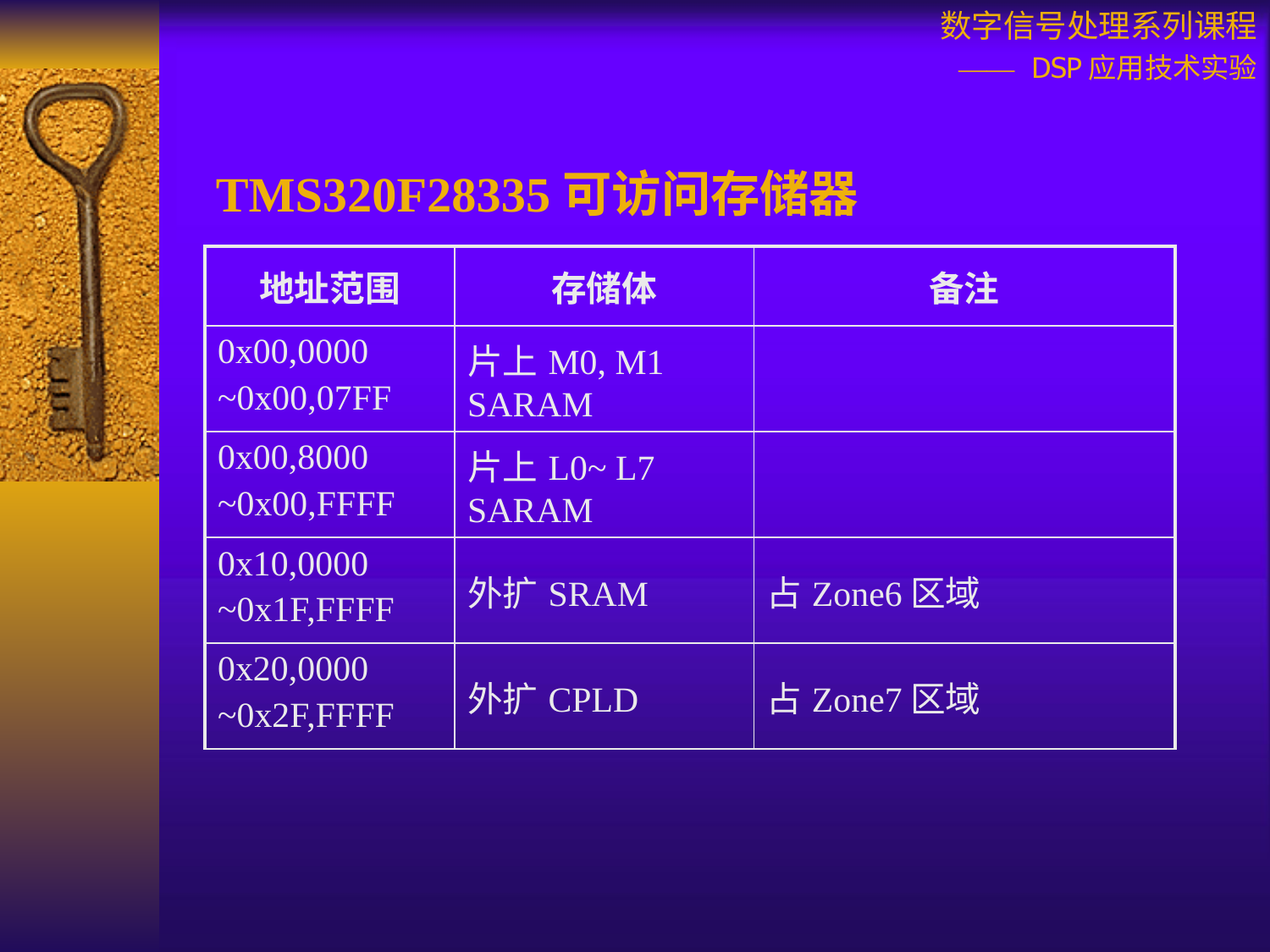

TMS320F28335可访问存储器
| 地址范围 | 存储体 | 备注 |
| --- | --- | --- |
| 0x00,0000 ~0x00,07FF | 片上M0, M1 SARAM |  |
| 0x00,8000 ~0x00,FFFF | 片上L0~ L7 SARAM |  |
| 0x10,0000 ~0x1F,FFFF | 外扩SRAM | 占Zone6区域 |
| 0x20,0000 ~0x2F,FFFF | 外扩CPLD | 占Zone7区域 |